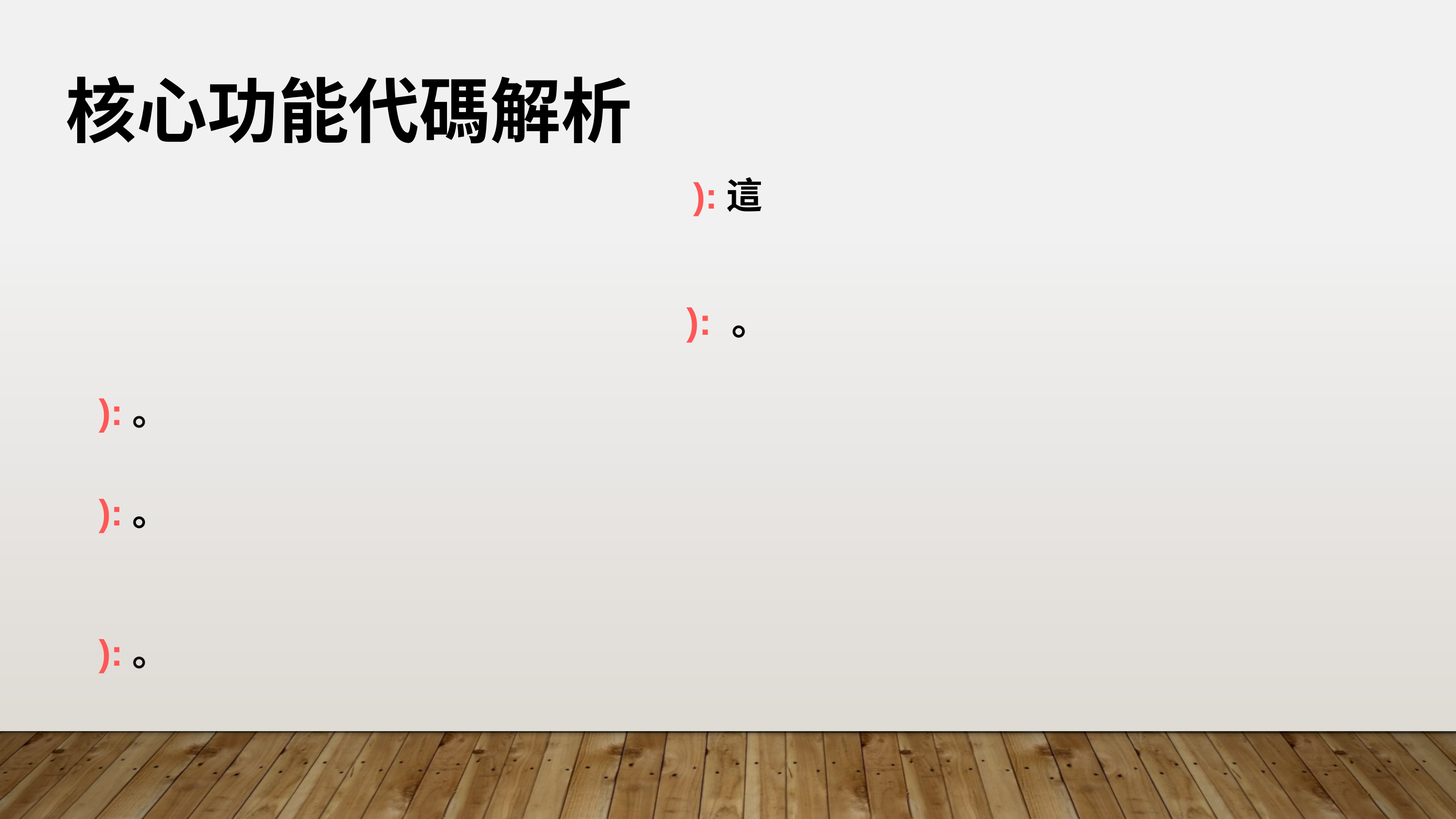

核心功能代碼解析
):這
): 。
):。
):。
):。